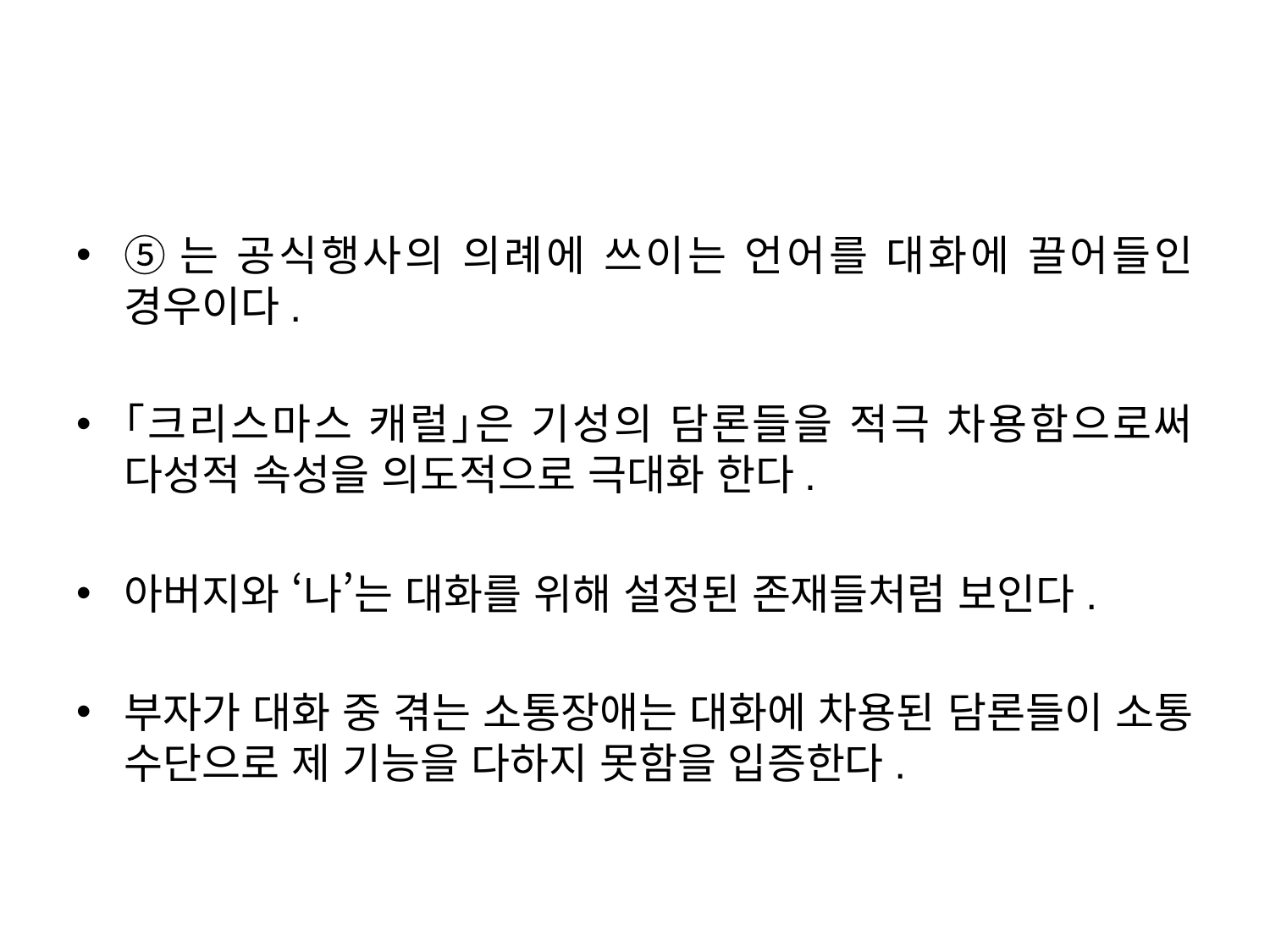

⑤는 공식행사의 의례에 쓰이는 언어를 대화에 끌어들인 경우이다.

｢크리스마스 캐럴｣은 기성의 담론들을 적극 차용함으로써 다성적 속성을 의도적으로 극대화 한다.

아버지와 ‘나’는 대화를 위해 설정된 존재들처럼 보인다.

부자가 대화 중 겪는 소통장애는 대화에 차용된 담론들이 소통 수단으로 제 기능을 다하지 못함을 입증한다.